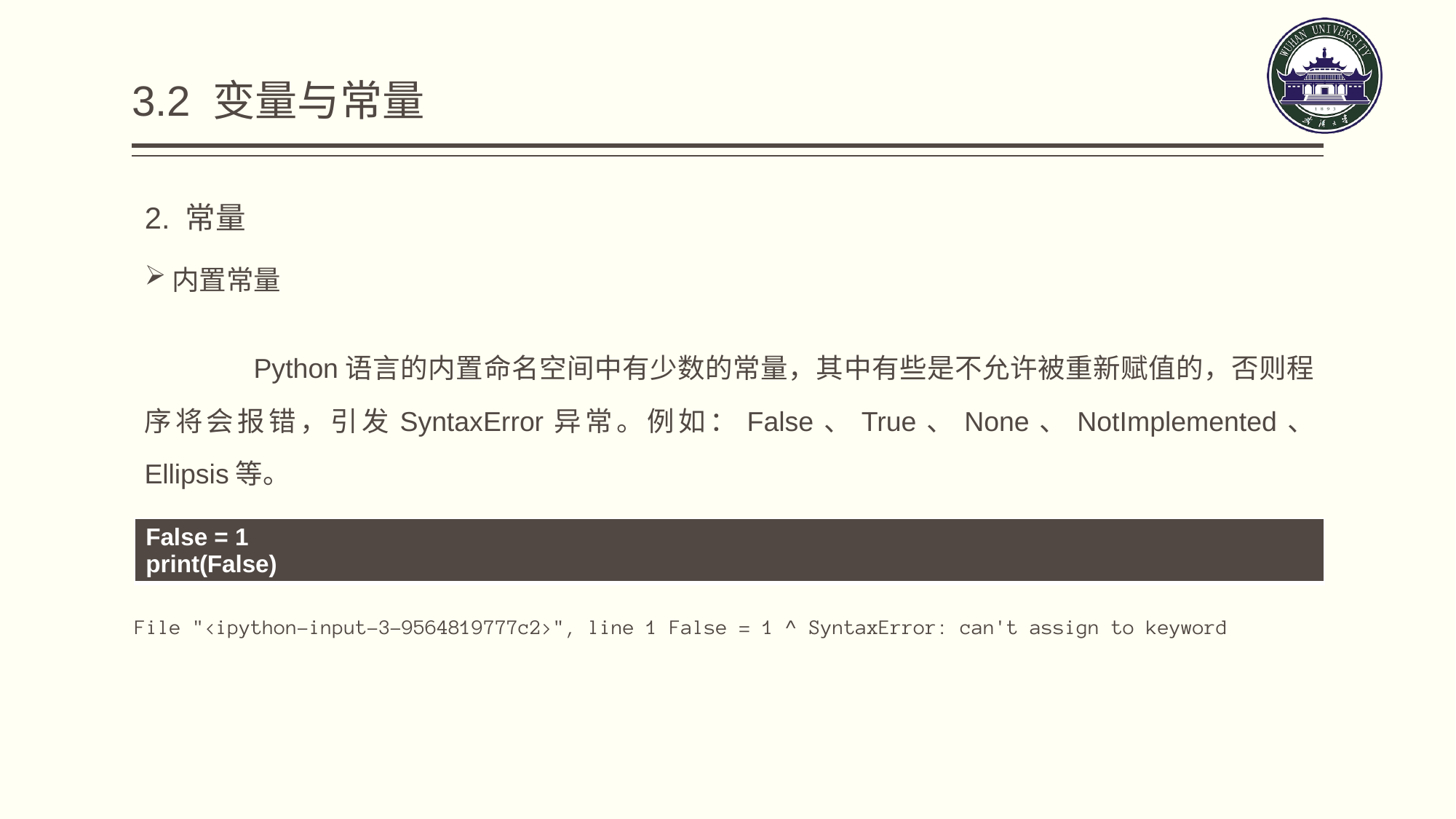

3.2 变量与常量
2. 常量
内置常量

	Python语言的内置命名空间中有少数的常量，其中有些是不允许被重新赋值的，否则程序将会报错，引发SyntaxError异常。例如：False、True、None、NotImplemented、 Ellipsis等。

| False = 1 print(False) |
| --- |
File "<ipython-input-3-9564819777c2>", line 1 False = 1 ^ SyntaxError: can't assign to keyword